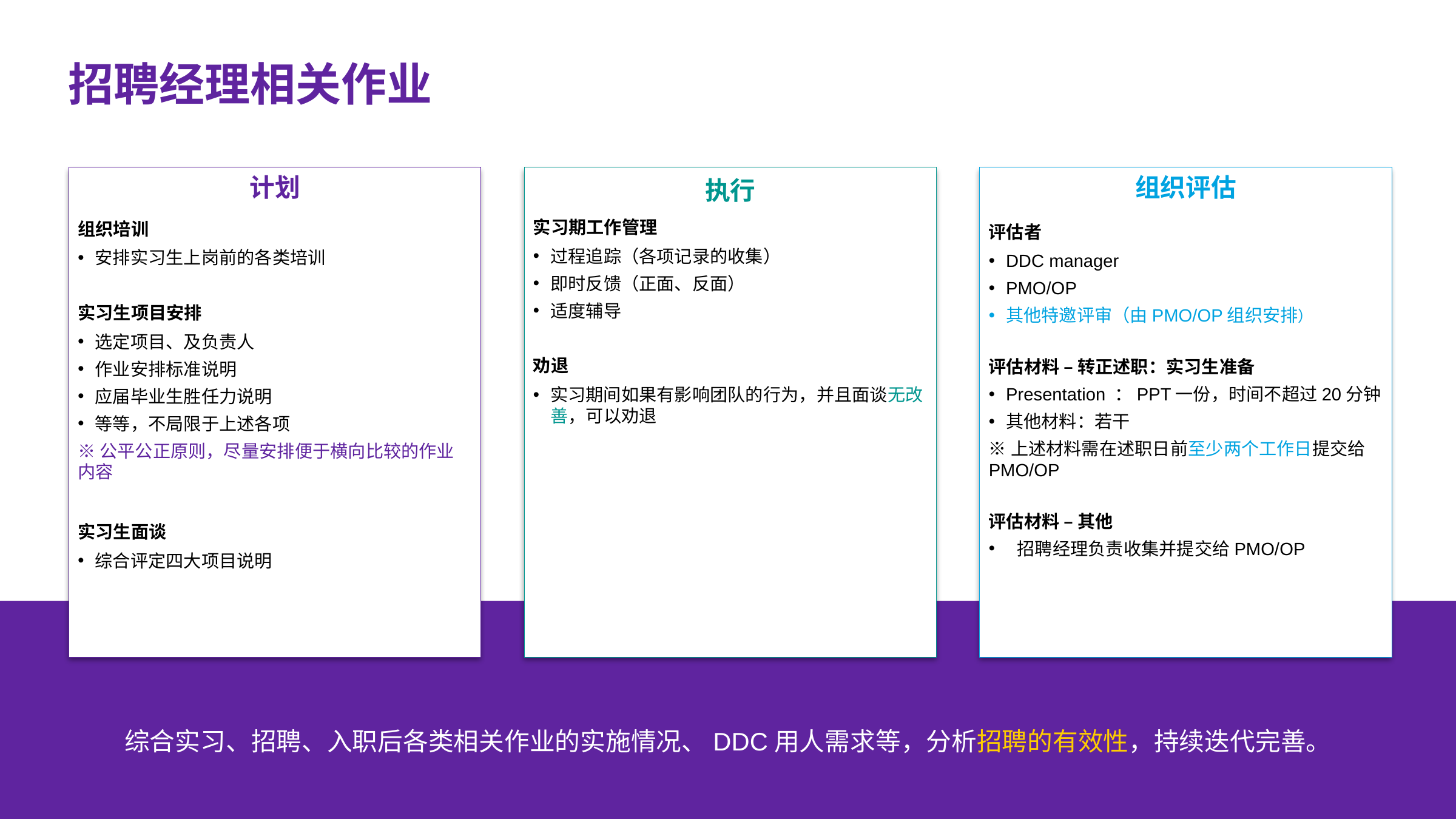

# 招聘经理相关作业
计划
组织培训
安排实习生上岗前的各类培训

实习生项目安排
选定项目、及负责人
作业安排标准说明
应届毕业生胜任力说明
等等，不局限于上述各项
※公平公正原则，尽量安排便于横向比较的作业内容

实习生面谈
综合评定四大项目说明

执行
实习期工作管理
过程追踪（各项记录的收集）
即时反馈（正面、反面）
适度辅导

劝退
实习期间如果有影响团队的行为，并且面谈无改善，可以劝退

组织评估
评估者
DDC manager
PMO/OP
其他特邀评审（由PMO/OP组织安排）

评估材料 – 转正述职：实习生准备
Presentation ：PPT一份，时间不超过20分钟
其他材料：若干
※上述材料需在述职日前至少两个工作日提交给PMO/OP

评估材料 – 其他
招聘经理负责收集并提交给PMO/OP

综合实习、招聘、入职后各类相关作业的实施情况、DDC用人需求等，分析招聘的有效性，持续迭代完善。